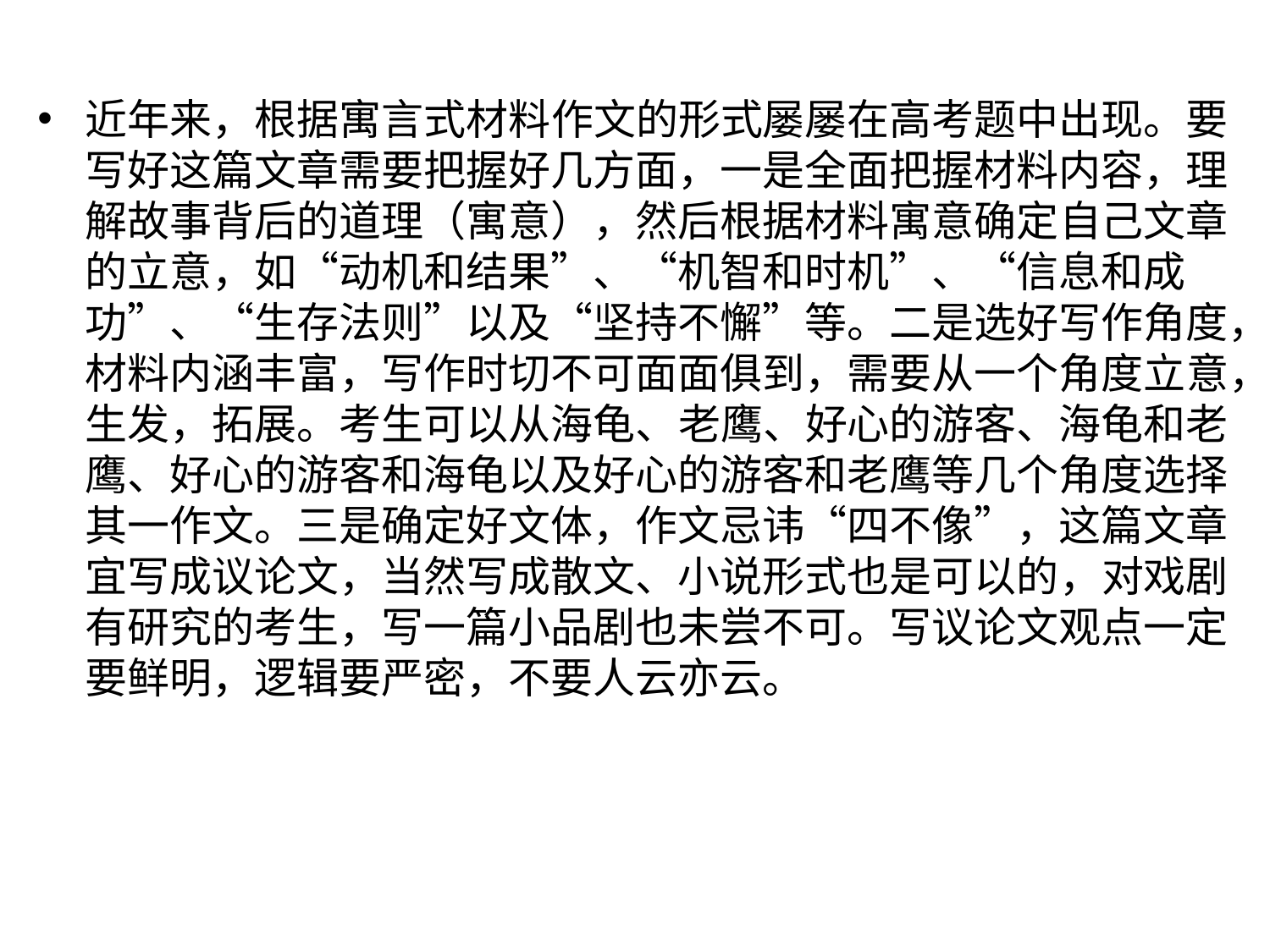

#
近年来，根据寓言式材料作文的形式屡屡在高考题中出现。要写好这篇文章需要把握好几方面，一是全面把握材料内容，理解故事背后的道理（寓意），然后根据材料寓意确定自己文章的立意，如“动机和结果”、“机智和时机”、“信息和成功”、“生存法则”以及“坚持不懈”等。二是选好写作角度，材料内涵丰富，写作时切不可面面俱到，需要从一个角度立意，生发，拓展。考生可以从海龟、老鹰、好心的游客、海龟和老鹰、好心的游客和海龟以及好心的游客和老鹰等几个角度选择其一作文。三是确定好文体，作文忌讳“四不像”，这篇文章宜写成议论文，当然写成散文、小说形式也是可以的，对戏剧有研究的考生，写一篇小品剧也未尝不可。写议论文观点一定要鲜明，逻辑要严密，不要人云亦云。